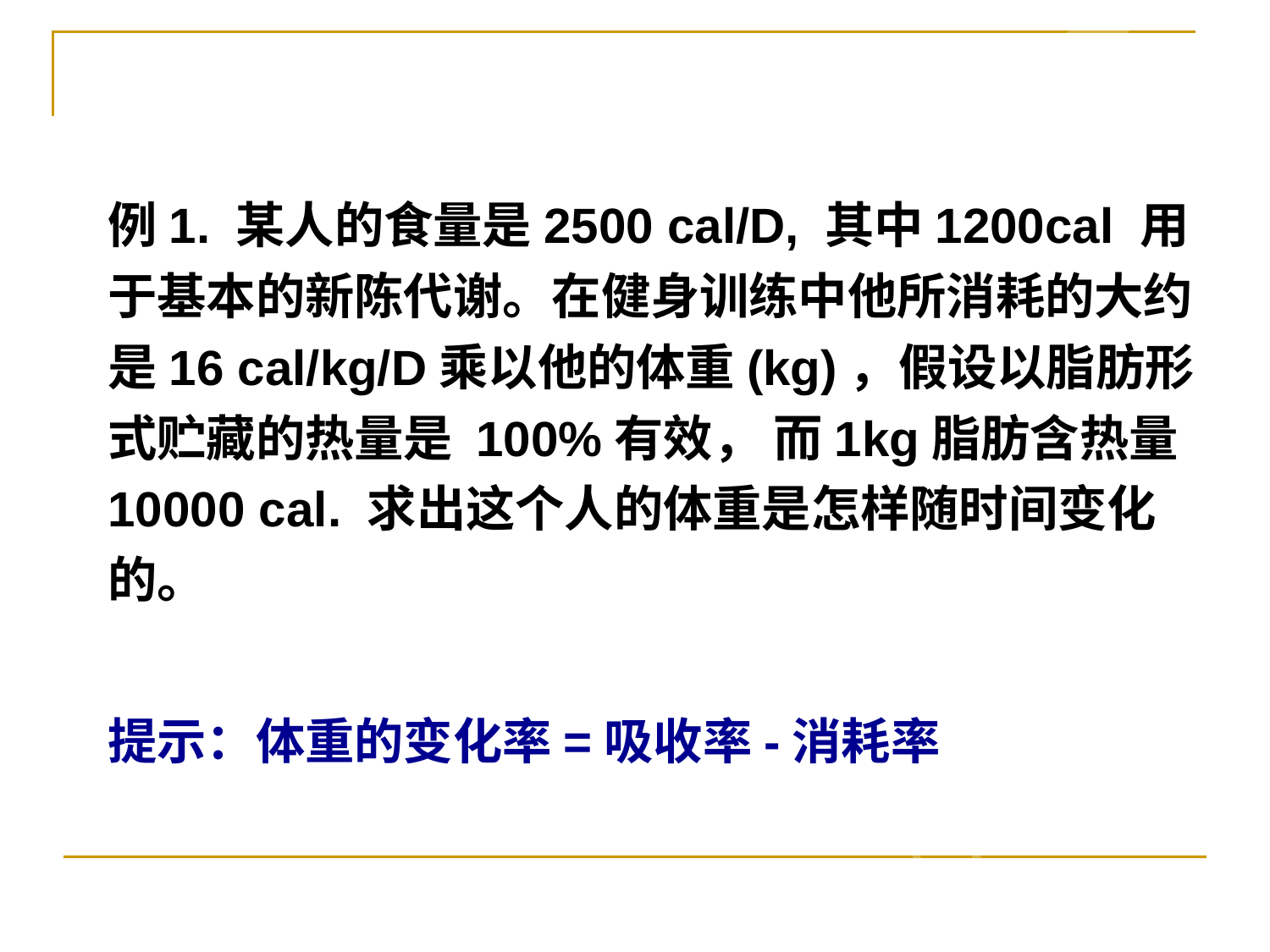

#
例1. 某人的食量是2500 cal/D, 其中1200cal 用于基本的新陈代谢。在健身训练中他所消耗的大约是16 cal/kg/D乘以他的体重(kg)，假设以脂肪形式贮藏的热量是 100%有效， 而1kg脂肪含热量10000 cal. 求出这个人的体重是怎样随时间变化的。

提示：体重的变化率=吸收率-消耗率